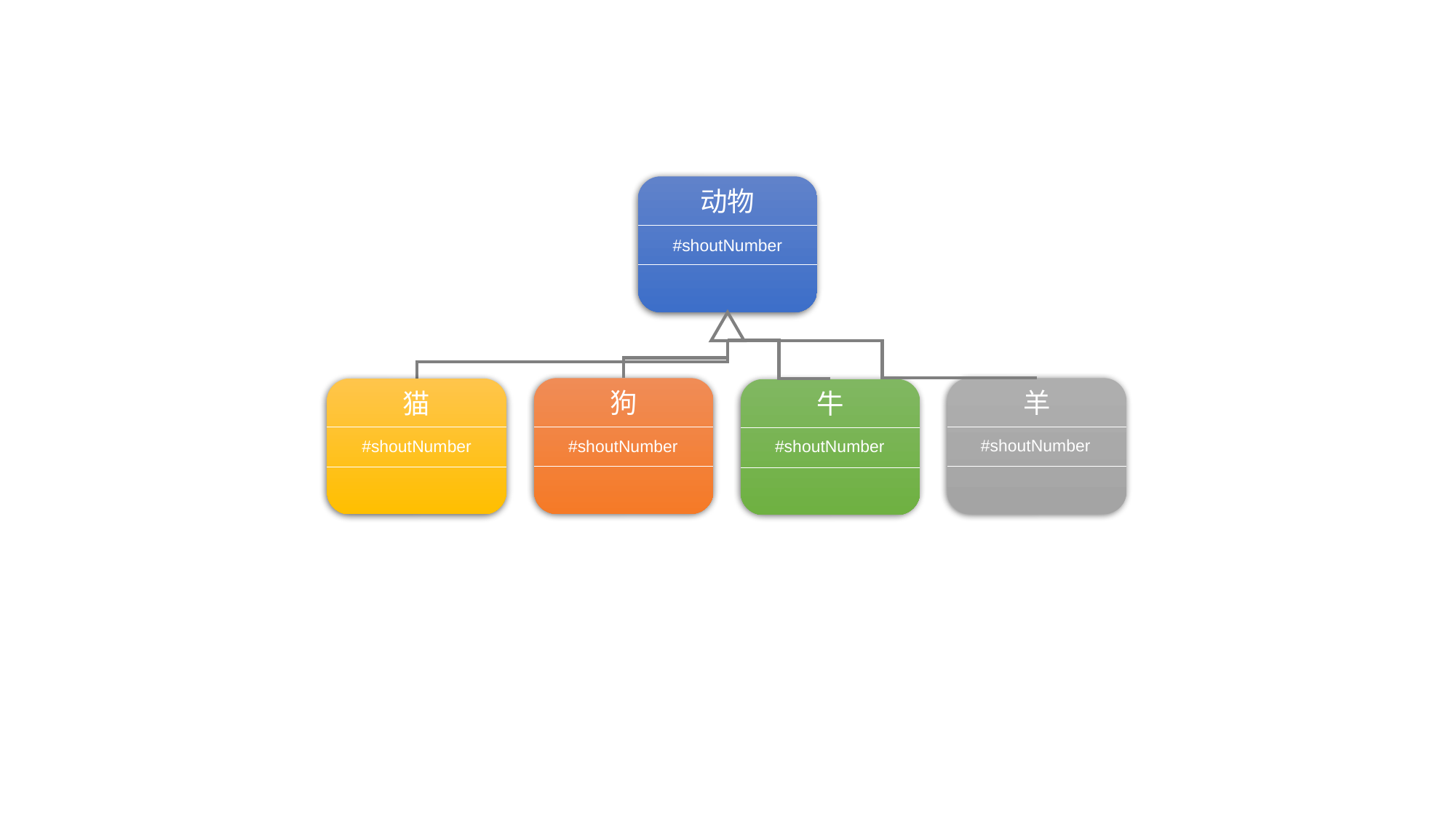

动物
#shoutNumber

狗

羊

猫

牛
#shoutNumber
#shoutNumber
#shoutNumber
#shoutNumber